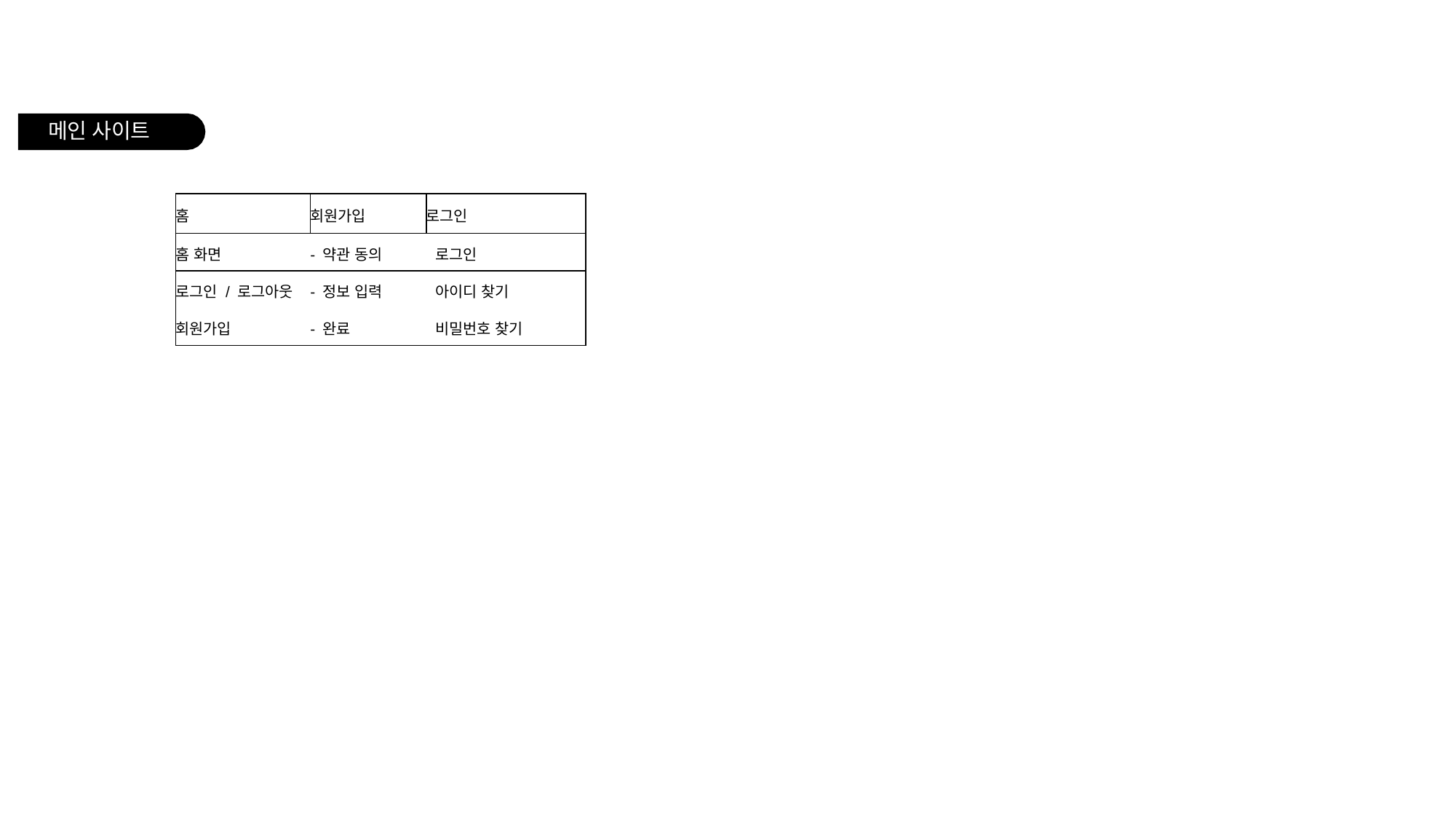

메인 사이트
| 홈 | 회원가입 | 로그인 |
| --- | --- | --- |
| 홈 화면 | - 약관 동의 | 로그인 |
| 로그인 / 로그아웃 | - 정보 입력 | 아이디 찾기 |
| 회원가입 | - 완료 | 비밀번호 찾기 |